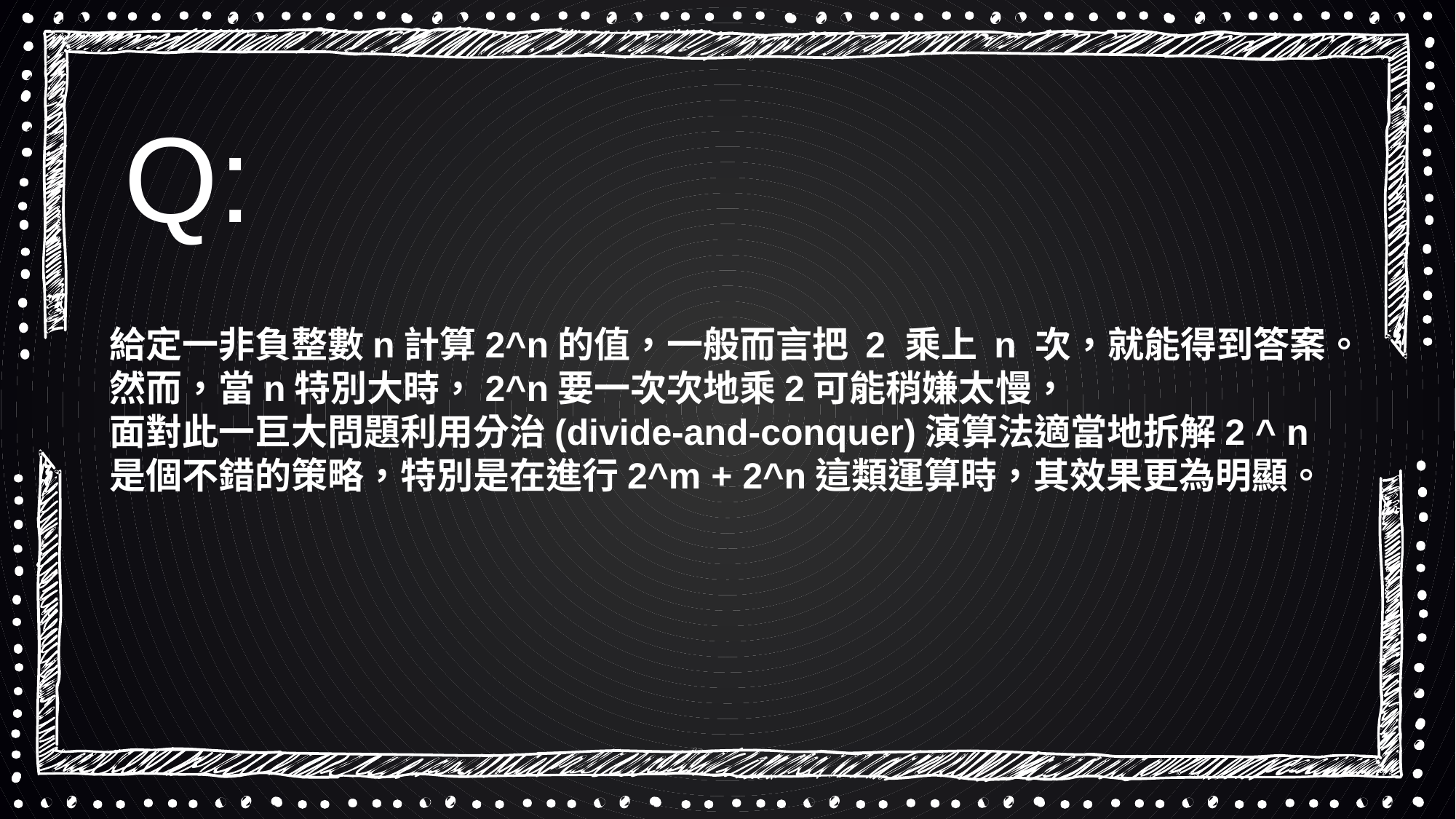

Q:
給定一非負整數n計算2^n的值，一般而言把 2 乘上 n 次，就能得到答案。
然而，當n特別大時，2^n要一次次地乘2可能稍嫌太慢，
面對此一巨大問題利用分治(divide-and-conquer)演算法適當地拆解2 ^ n
是個不錯的策略，特別是在進行2^m + 2^n這類運算時，其效果更為明顯。